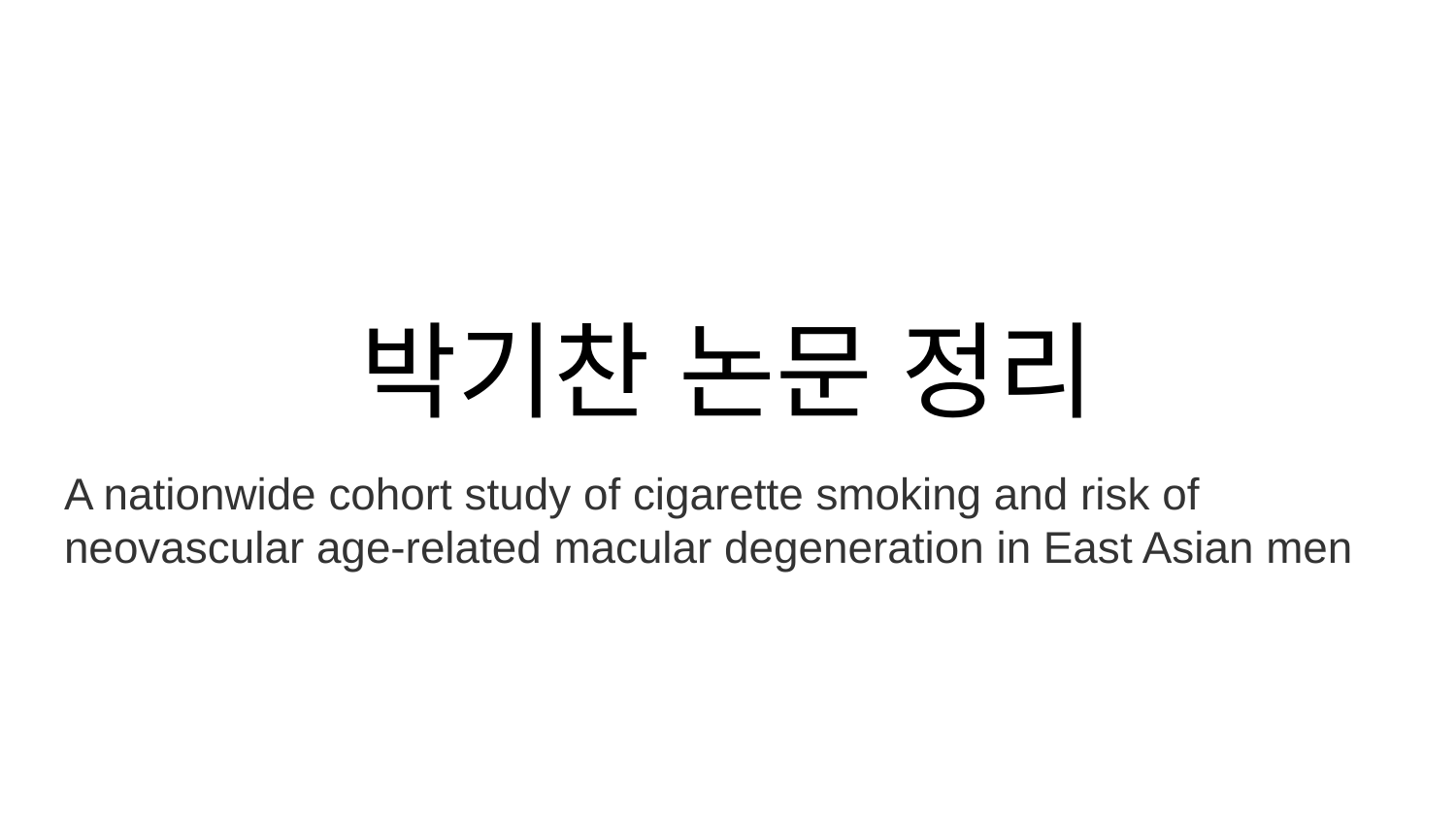

# 박기찬 논문 정리
A nationwide cohort study of cigarette smoking and risk of neovascular age-related macular degeneration in East Asian men